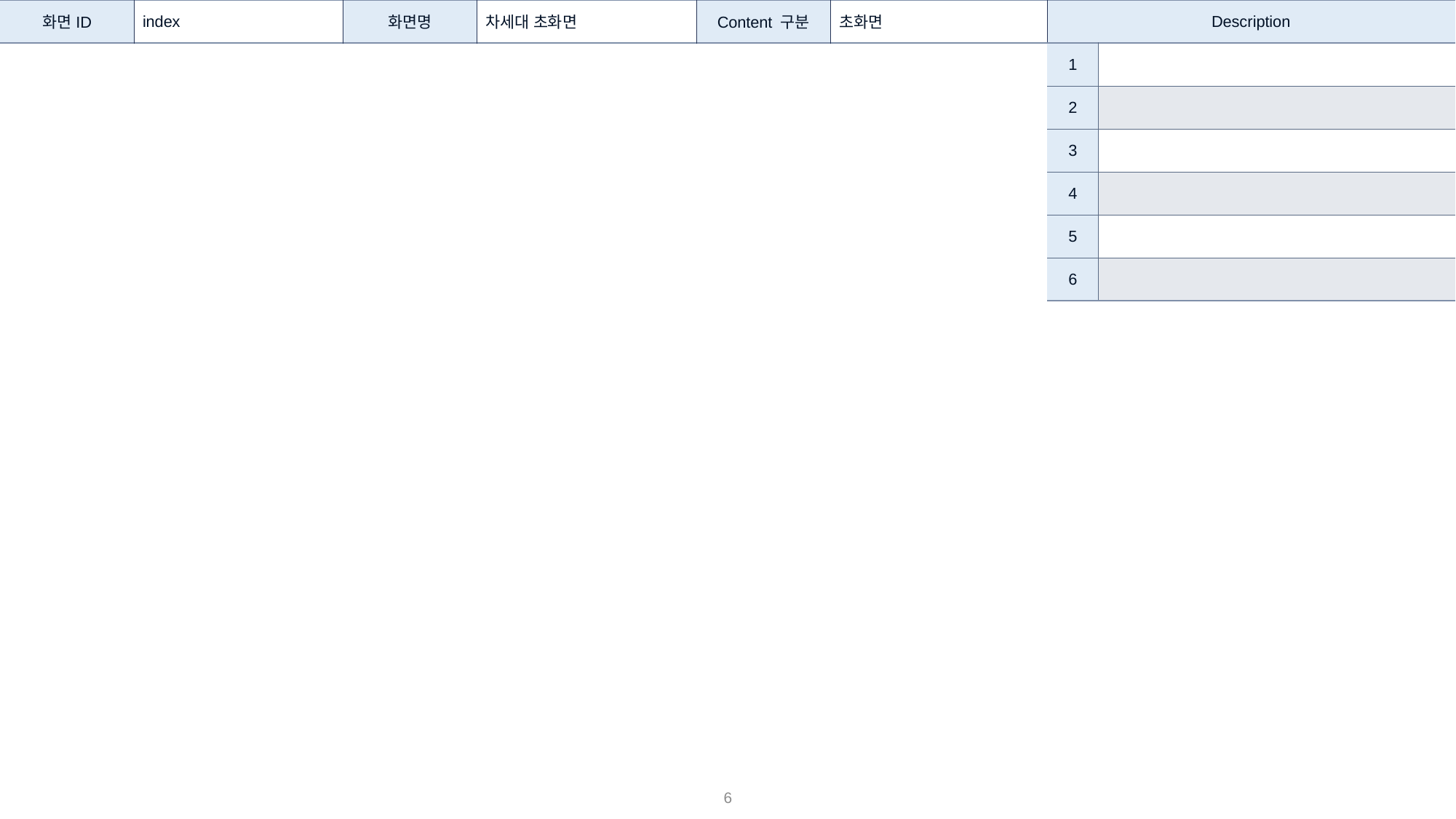

| 화면ID | index | 화면명 | 차세대 초화면 | Content 구분 | 초화면 | Description |
| --- | --- | --- | --- | --- | --- | --- |
| 1 |  |
| --- | --- |
| 2 |  |
| 3 |  |
| 4 |  |
| 5 |  |
| 6 |  |
6